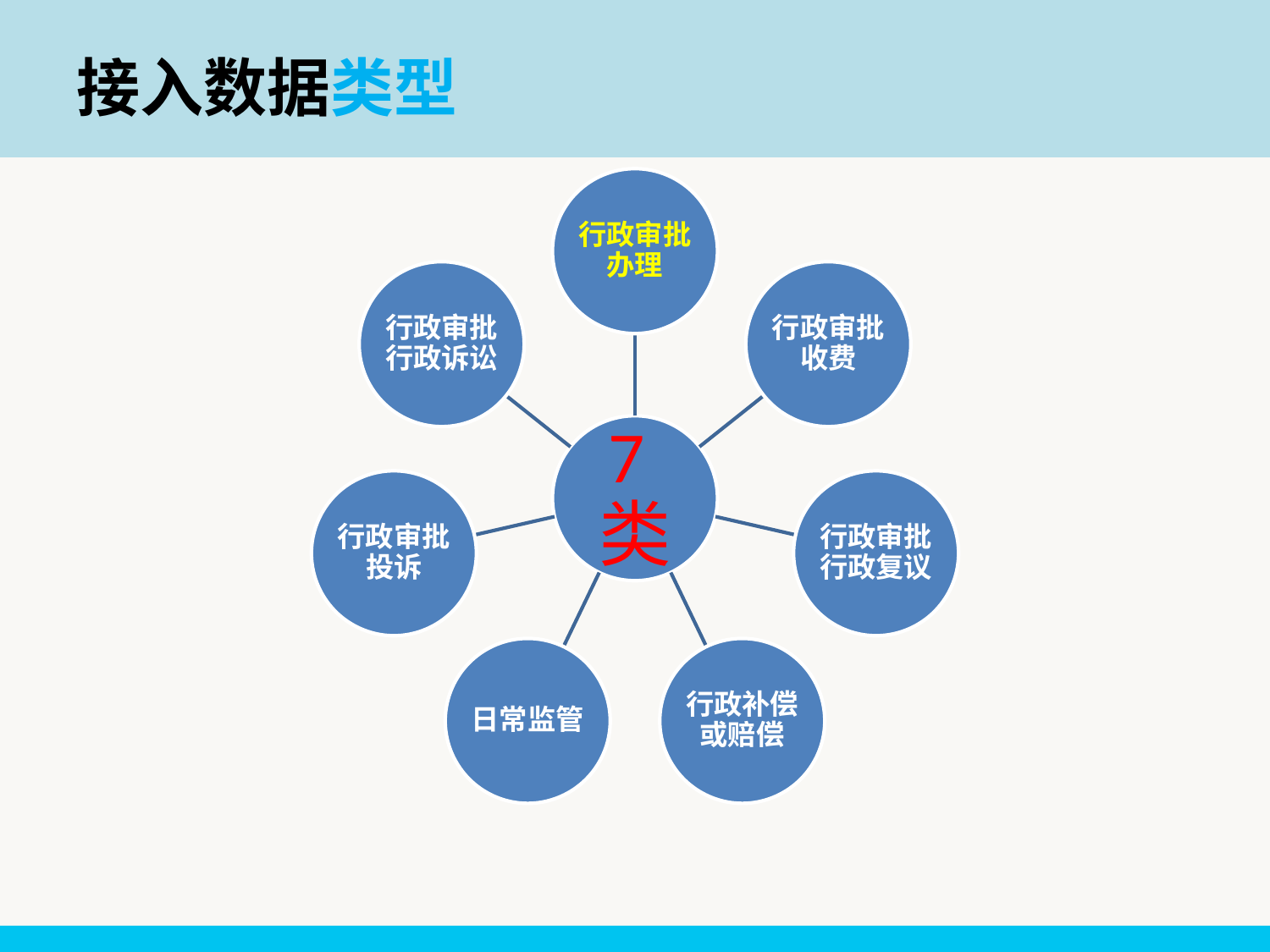

# 接入数据类型
7类

行政审批办理

行政审批收费

行政审批行政复议

行政补偿或赔偿

日常监管

行政审批投诉

行政审批行政诉讼